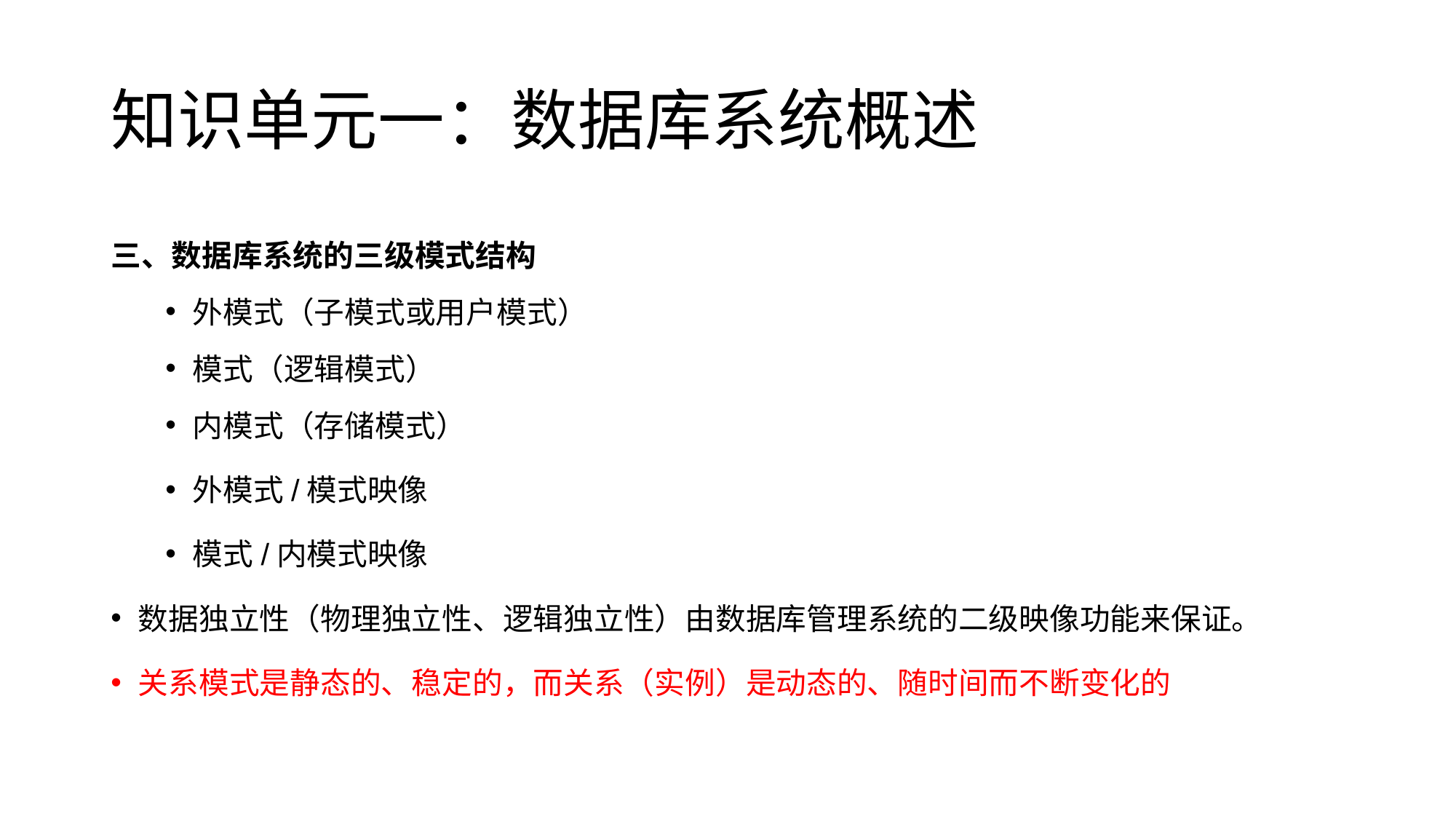

# 知识单元一：数据库系统概述
三、数据库系统的三级模式结构
外模式（子模式或用户模式）
模式（逻辑模式）
内模式（存储模式）
外模式/模式映像
模式/内模式映像
数据独立性（物理独立性、逻辑独立性）由数据库管理系统的二级映像功能来保证。
关系模式是静态的、稳定的，而关系（实例）是动态的、随时间而不断变化的